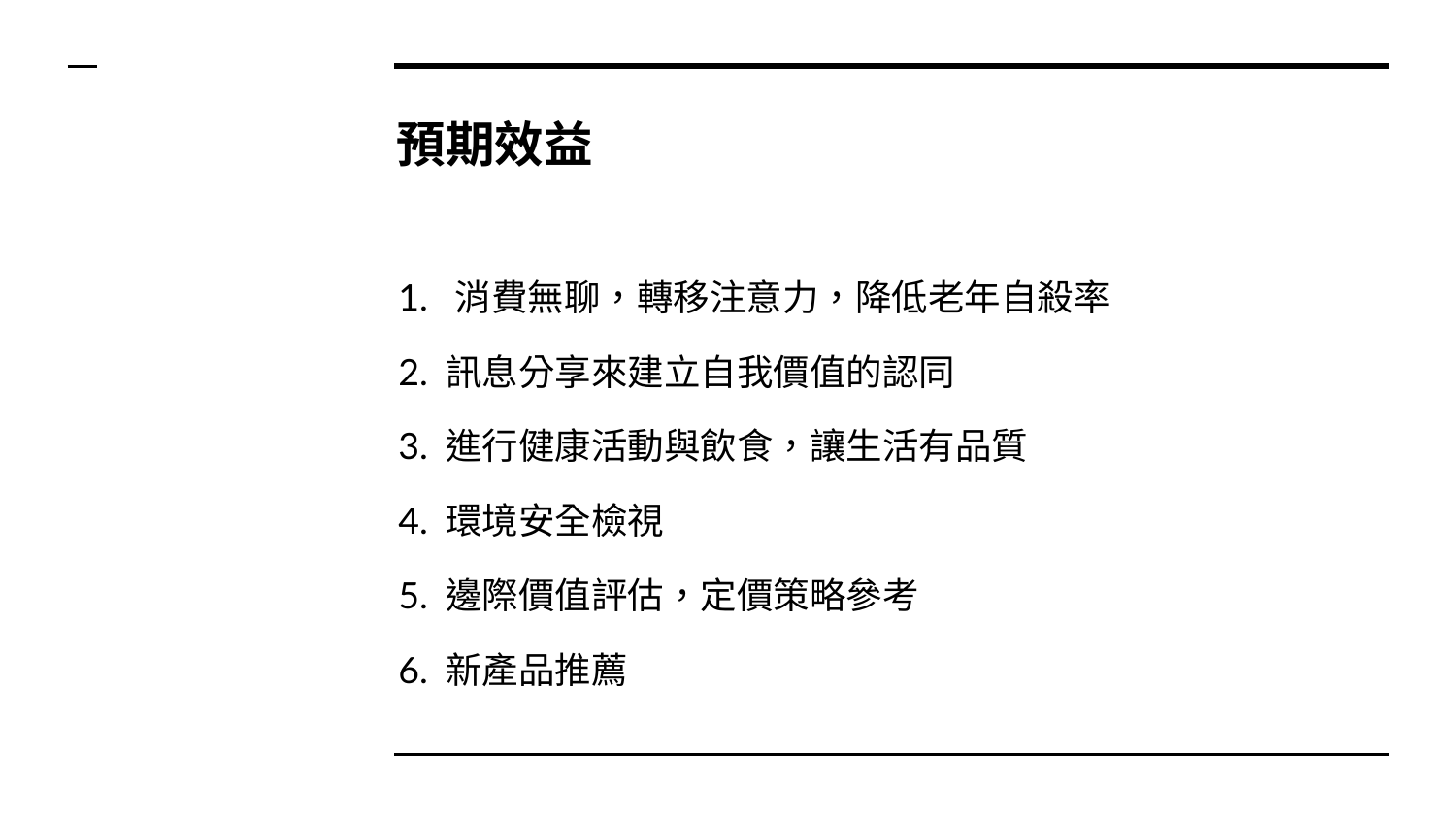

# 預期效益
1.  消費無聊，轉移注意力，降低老年自殺率
2. 訊息分享來建立自我價值的認同
3. 進行健康活動與飲食，讓生活有品質
4. 環境安全檢視
5. 邊際價值評估，定價策略參考
6. 新產品推薦